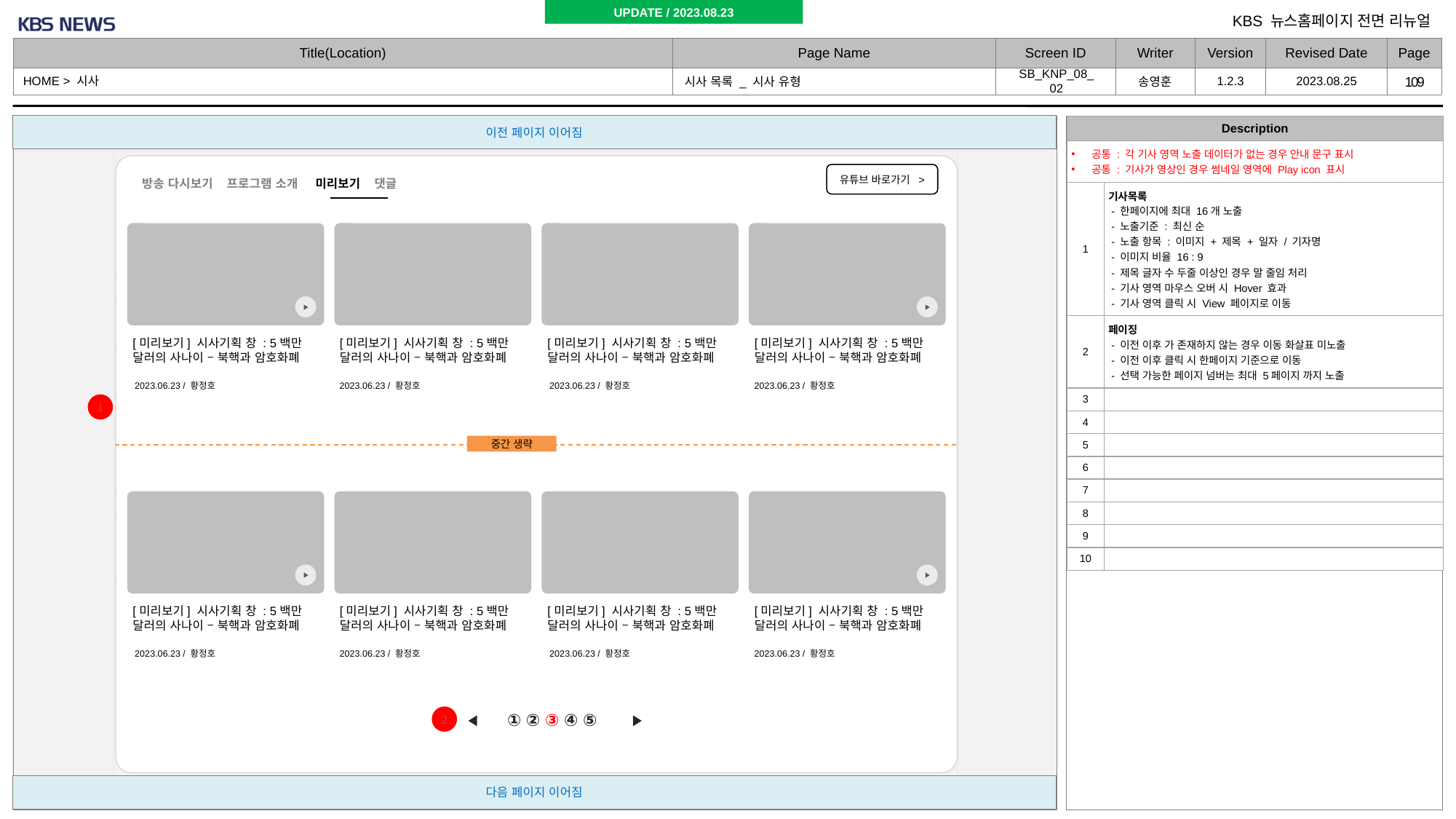

UPDATE / 2023.08.23
HOME > 시사
SB_KNP_08_02
# 시사 목록 _ 시사 유형
| Description |  |
| --- | --- |
| 공통 : 각 기사 영역 노출 데이터가 없는 경우 안내 문구 표시 공통 : 기사가 영상인 경우 썸네일 영역에 Play icon 표시 |  |
| 1 | 기사목록 - 한페이지에 최대 16개 노출 - 노출기준 : 최신 순 - 노출 항목 : 이미지 + 제목 + 일자 / 기자명 - 이미지 비율 16 : 9 - 제목 글자 수 두줄 이상인 경우 말 줄임 처리 - 기사 영역 마우스 오버 시 Hover 효과 - 기사 영역 클릭 시 View 페이지로 이동 |
| 2 | 페이징 - 이전 이후 가 존재하지 않는 경우 이동 화살표 미노출 - 이전 이후 클릭 시 한페이지 기준으로 이동 - 선택 가능한 페이지 넘버는 최대 5페이지 까지 노출 |
| 3 |  |
| 4 |  |
| 5 |  |
| 6 |  |
| 7 |  |
| 8 |  |
| 9 |  |
| 10 |  |

유튜브 바로가기  >
방송 다시보기    프로그램 소개     미리보기    댓글

 ▶
 ▶
[미리보기] 시사기획 창 : 5백만 달러의 사나이 – 북핵과 암호화폐
[미리보기] 시사기획 창 : 5백만 달러의 사나이 – 북핵과 암호화폐
[미리보기] 시사기획 창 : 5백만 달러의 사나이 – 북핵과 암호화폐
[미리보기] 시사기획 창 : 5백만 달러의 사나이 – 북핵과 암호화폐
2023.06.23 / 황정호
2023.06.23 / 황정호
2023.06.23 / 황정호
2023.06.23 / 황정호
1
중간 생략

 ▶
 ▶
[미리보기] 시사기획 창 : 5백만 달러의 사나이 – 북핵과 암호화폐
[미리보기] 시사기획 창 : 5백만 달러의 사나이 – 북핵과 암호화폐
[미리보기] 시사기획 창 : 5백만 달러의 사나이 – 북핵과 암호화폐
[미리보기] 시사기획 창 : 5백만 달러의 사나이 – 북핵과 암호화폐
2023.06.23 / 황정호
2023.06.23 / 황정호
2023.06.23 / 황정호
2023.06.23 / 황정호
◀
① ② ③ ④ ⑤
▶
2